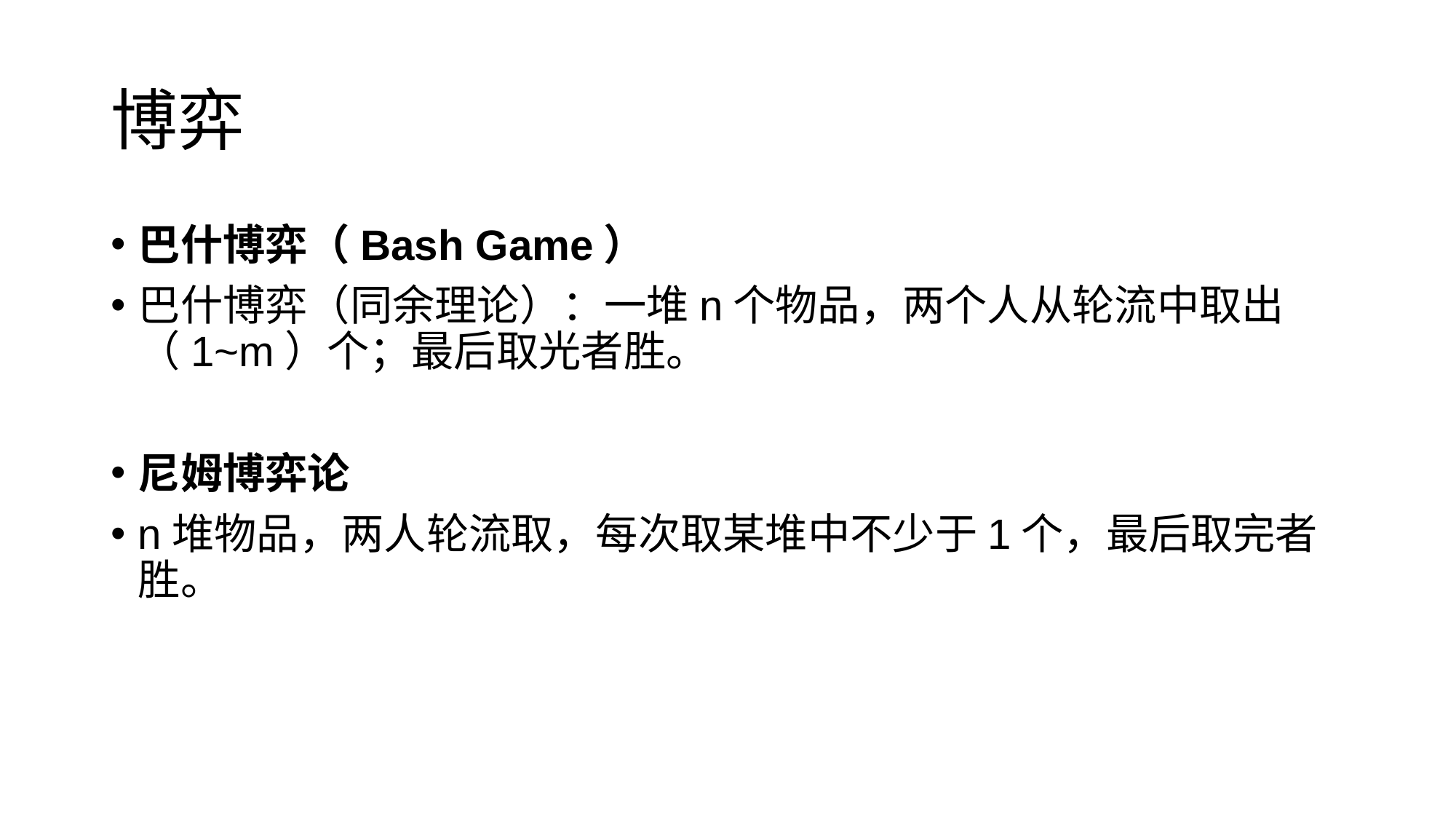

# 博弈
巴什博弈（Bash Game）
巴什博弈（同余理论）：一堆n个物品，两个人从轮流中取出（1~m）个；最后取光者胜。

尼姆博弈论
n堆物品，两人轮流取，每次取某堆中不少于1个，最后取完者胜。